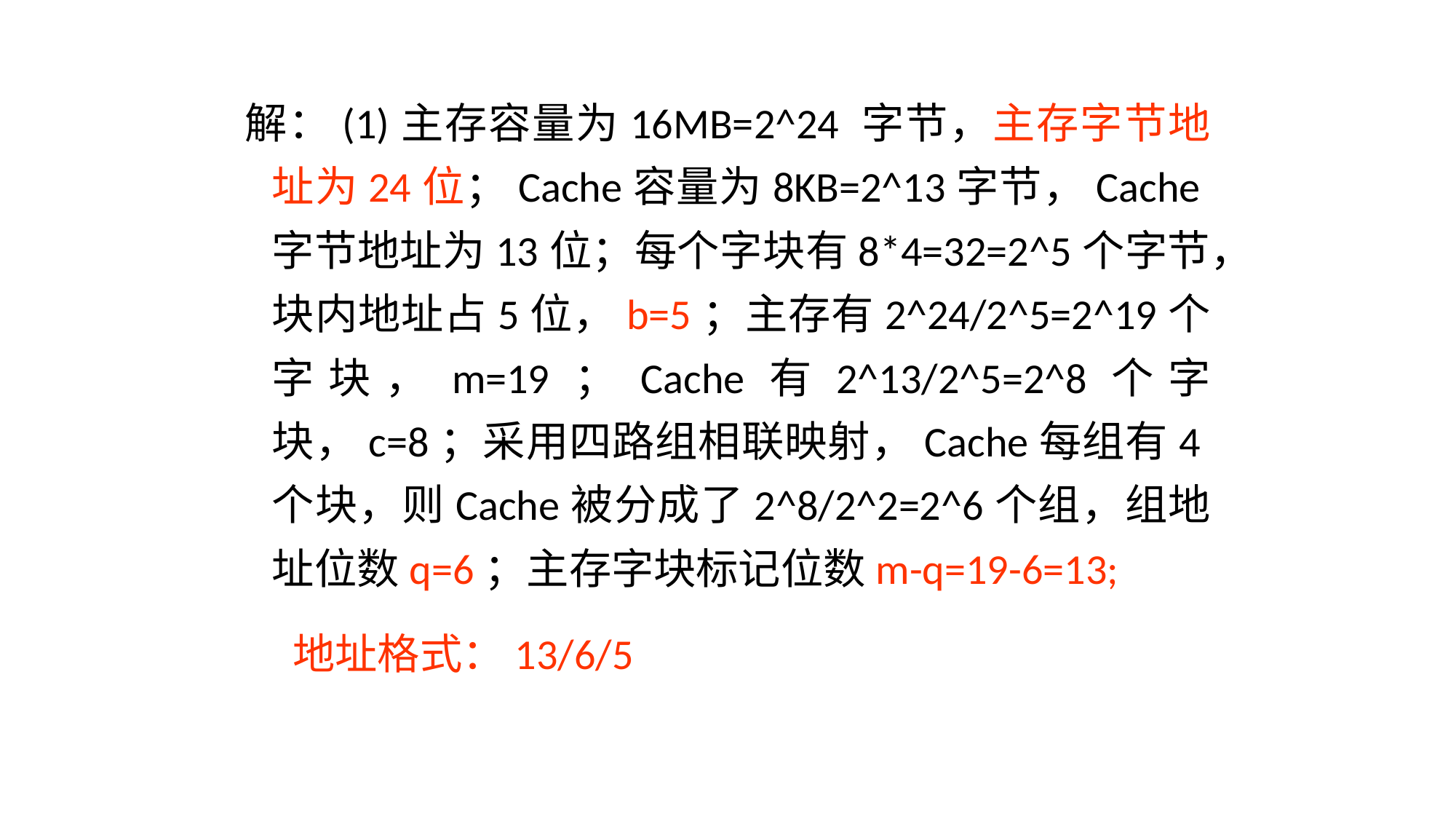

解：(1)主存容量为16MB=2^24 字节，主存字节地址为24位；Cache容量为8KB=2^13字节，Cache字节地址为13位；每个字块有8*4=32=2^5个字节，块内地址占5位，b=5；主存有2^24/2^5=2^19个字块，m=19；Cache有2^13/2^5=2^8个字块，c=8；采用四路组相联映射，Cache每组有4个块，则Cache被分成了2^8/2^2=2^6个组，组地址位数q=6；主存字块标记位数m-q=19-6=13;
    地址格式：13/6/5